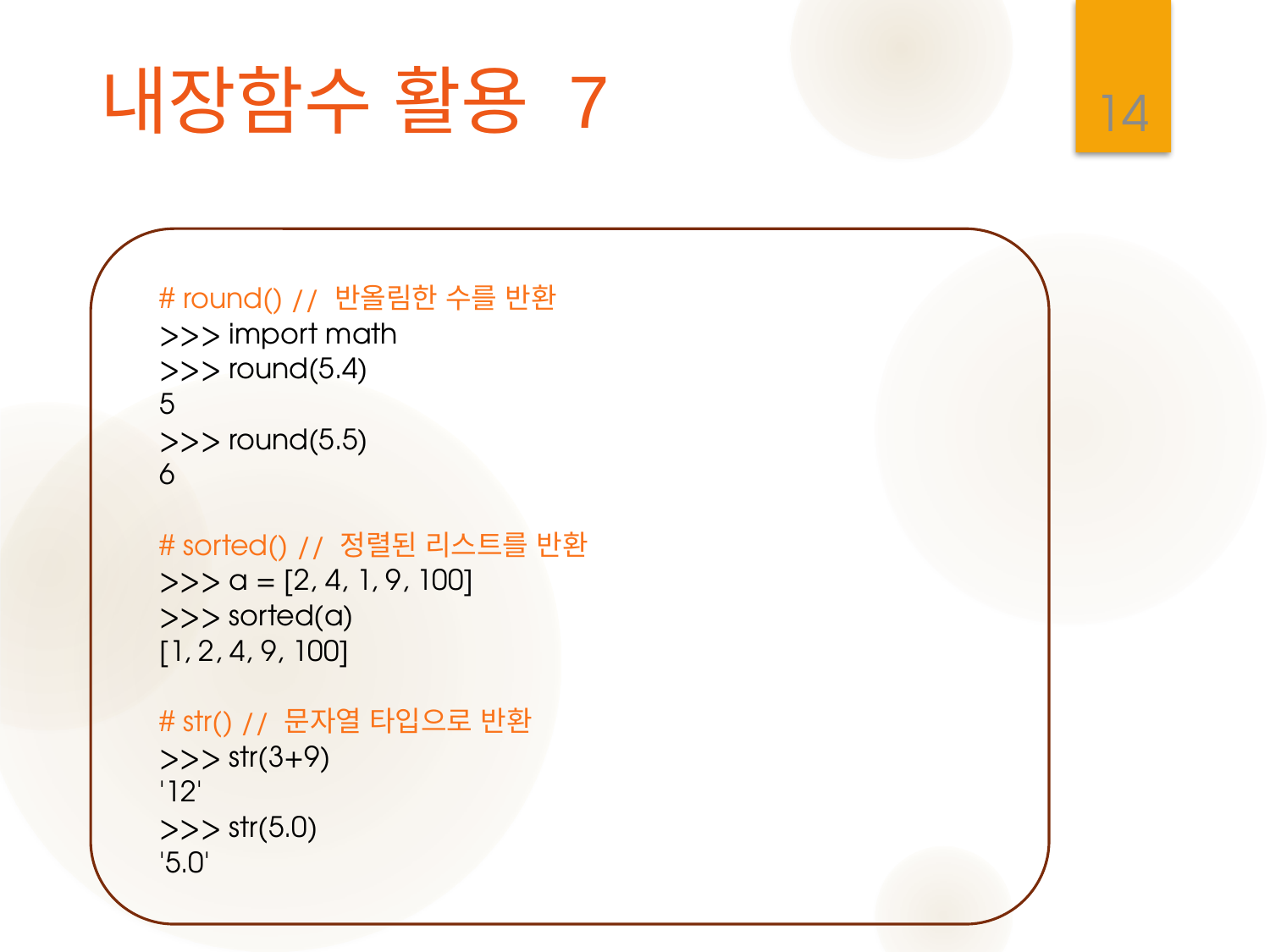

14
# 내장함수 활용 7

# round() // 반올림한 수를 반환
>>> import math
>>> round(5.4)
5
>>> round(5.5)
6

# sorted() // 정렬된 리스트를 반환
>>> a = [2, 4, 1, 9, 100]
>>> sorted(a)
[1, 2, 4, 9, 100]

# str() // 문자열 타입으로 반환
>>> str(3+9)
'12'
>>> str(5.0)
'5.0'